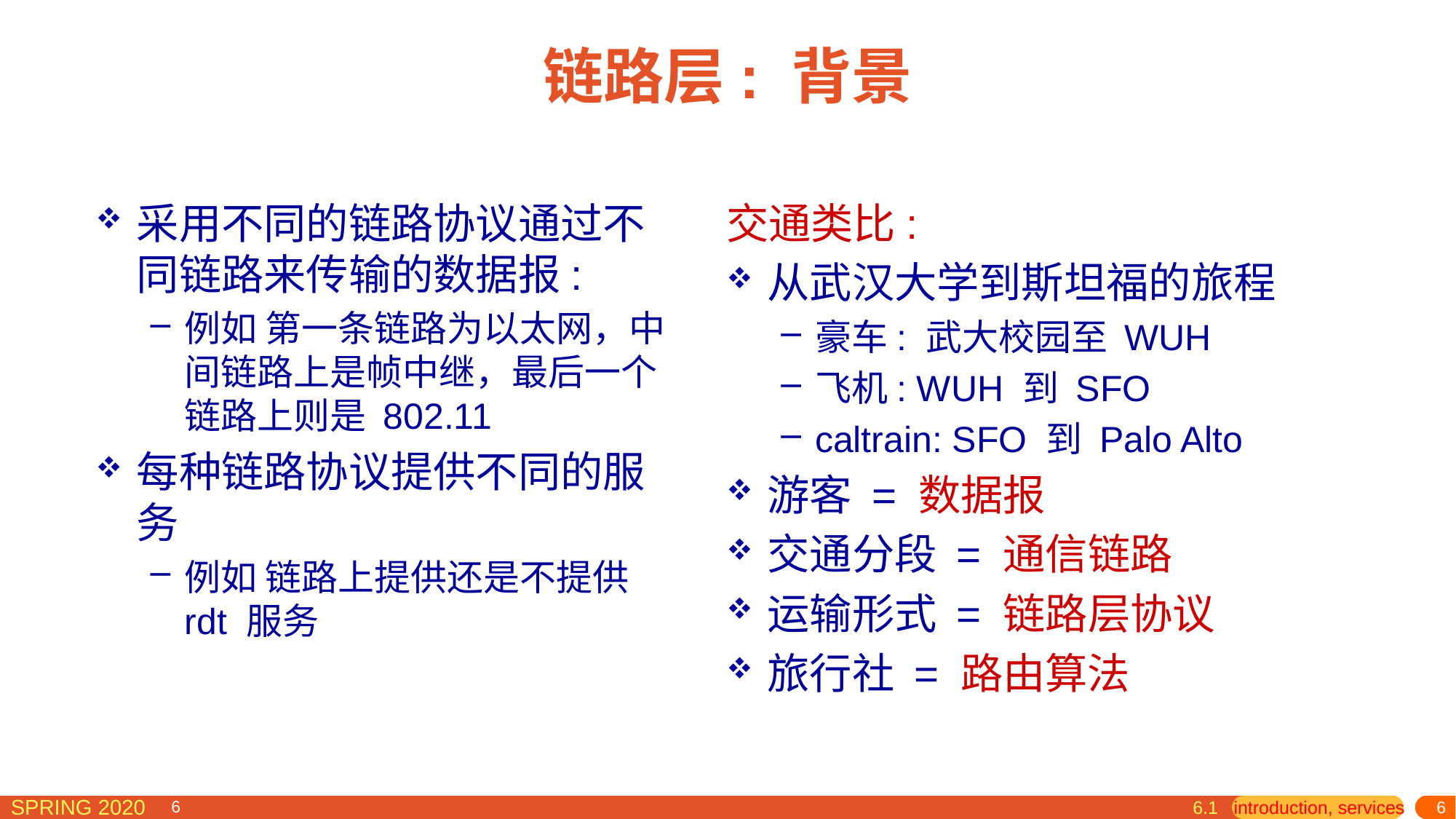

# 链路层: 背景
采用不同的链路协议通过不同链路来传输的数据报:
例如 第一条链路为以太网，中间链路上是帧中继，最后一个链路上则是 802.11
每种链路协议提供不同的服务
例如 链路上提供还是不提供  rdt 服务
交通类比:
从武汉大学到斯坦福的旅程
豪车: 武大校园至 WUH
飞机: WUH 到 SFO
caltrain: SFO 到 Palo Alto
游客 = 数据报
交通分段 = 通信链路
运输形式 = 链路层协议
旅行社 = 路由算法

6.1   introduction, services